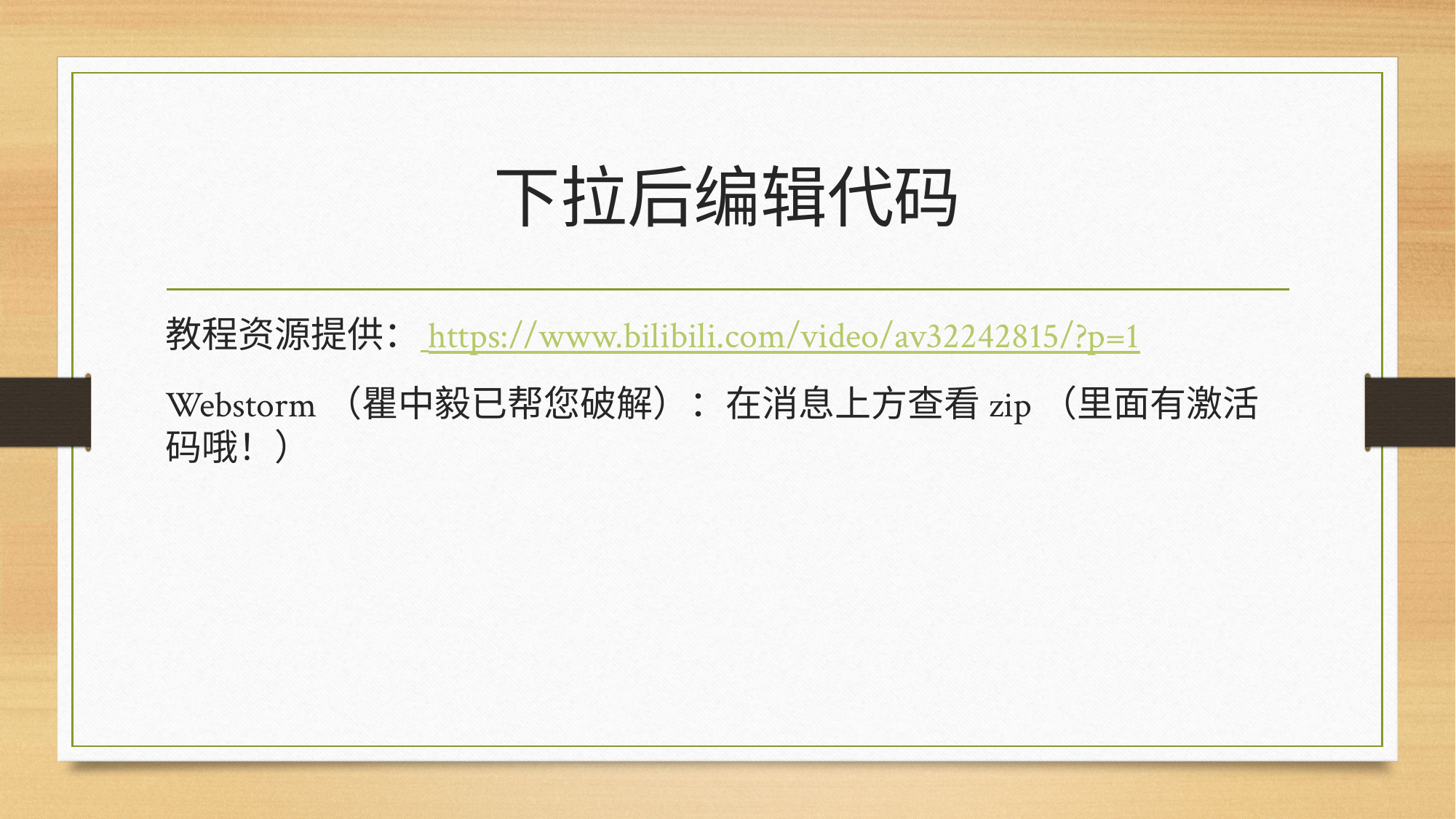

# 下拉后编辑代码
教程资源提供： https://www.bilibili.com/video/av32242815/?p=1
Webstorm（瞿中毅已帮您破解）：在消息上方查看zip（里面有激活码哦！）